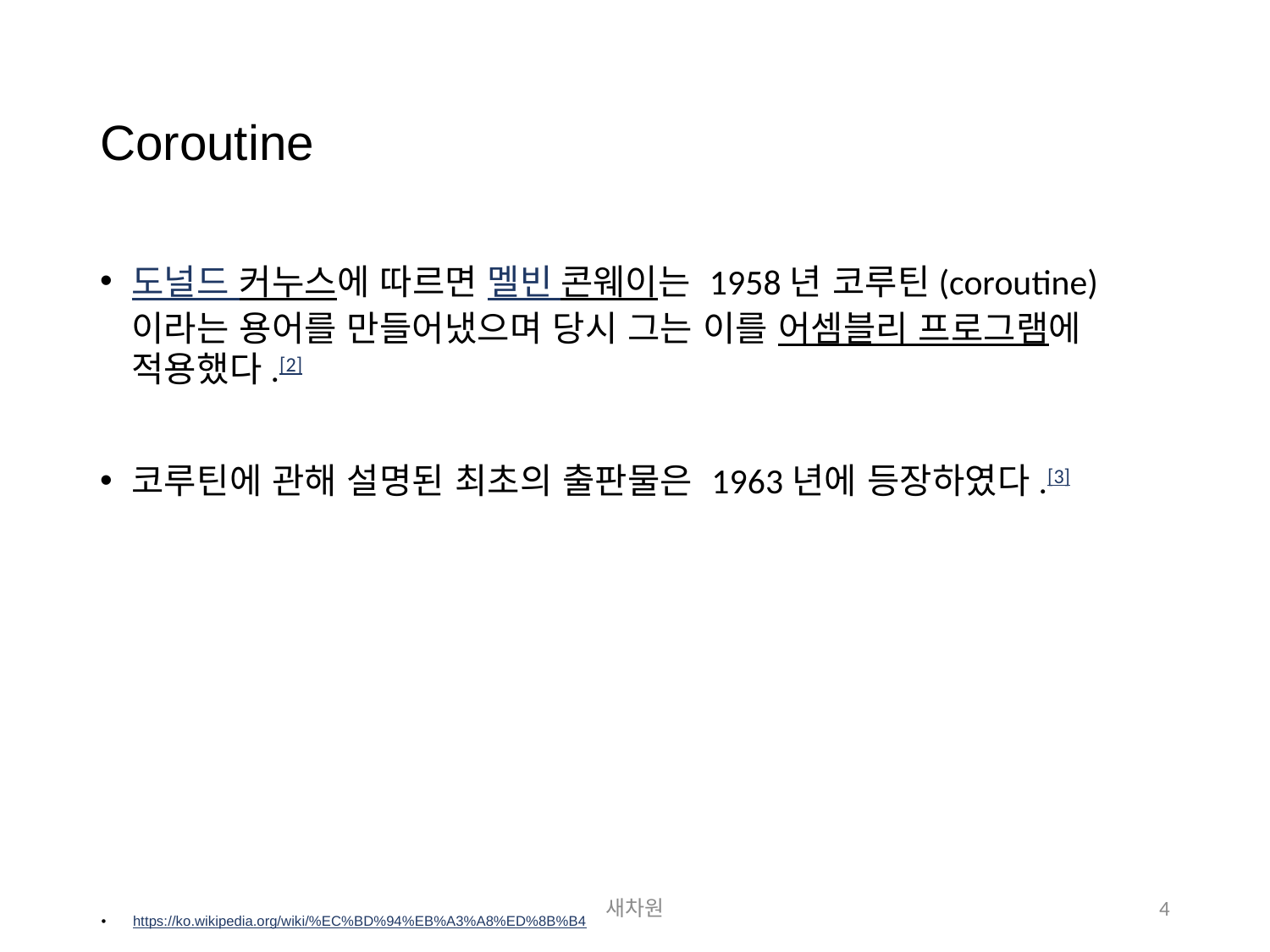

Coroutine
도널드 커누스에 따르면 멜빈 콘웨이는 1958년 코루틴(coroutine)이라는 용어를 만들어냈으며 당시 그는 이를 어셈블리 프로그램에 적용했다.[2]

코루틴에 관해 설명된 최초의 출판물은 1963년에 등장하였다.[3]
https://ko.wikipedia.org/wiki/%EC%BD%94%EB%A3%A8%ED%8B%B4
새차원
4